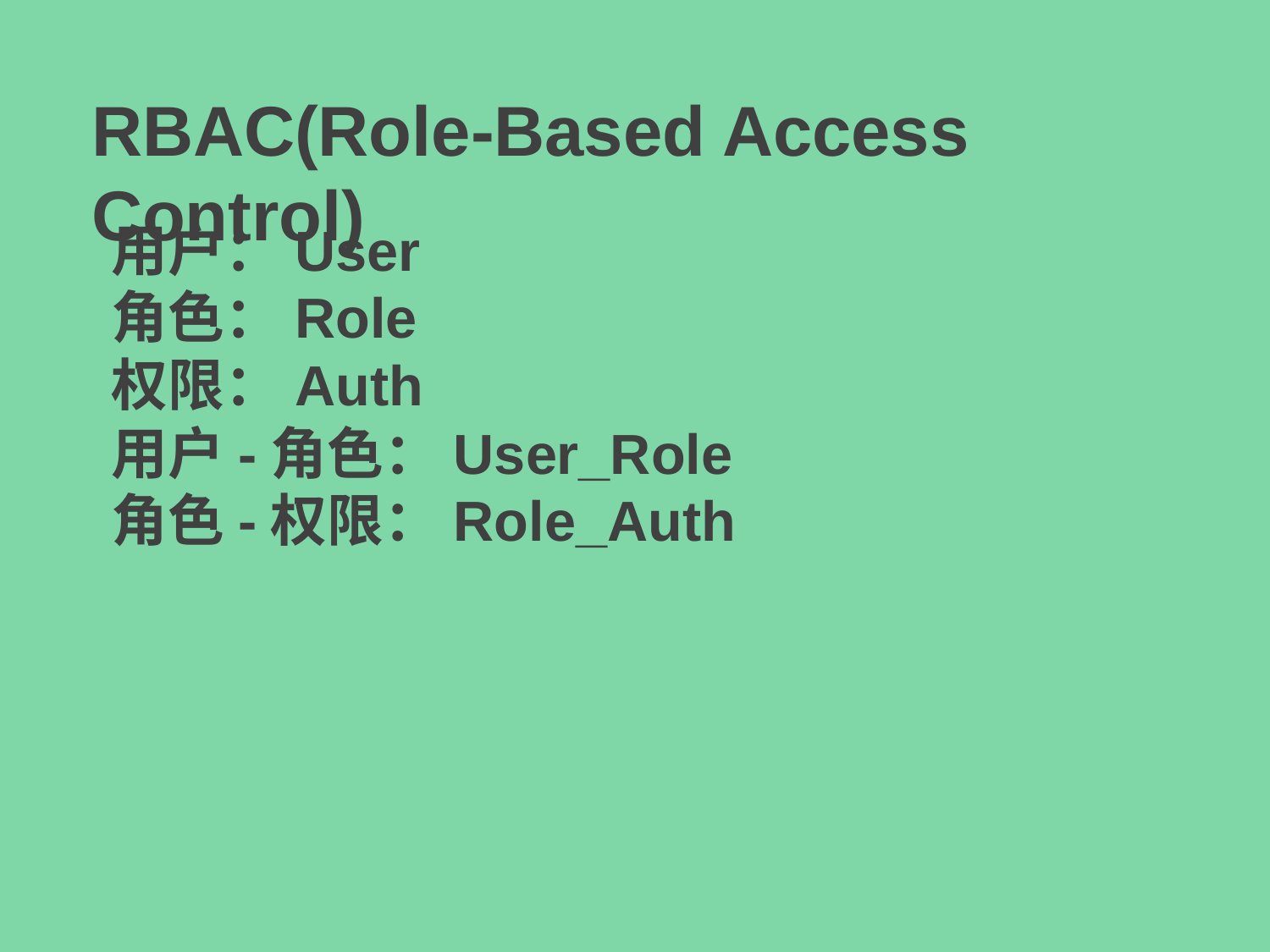

RBAC(Role-Based Access Control)
用户：User
角色：Role
权限：Auth
用户-角色：User_Role
角色-权限：Role_Auth